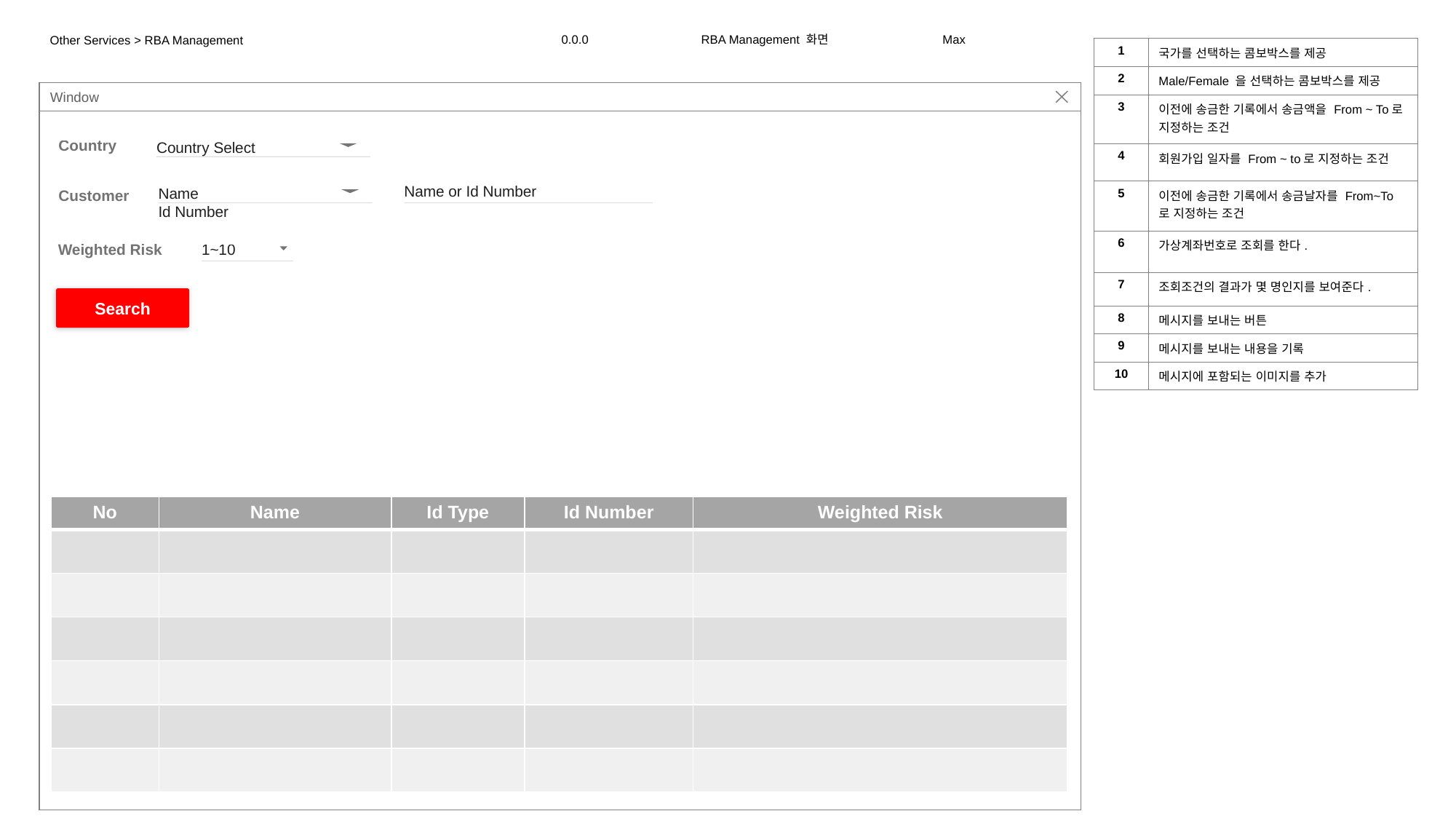

0.0.0
RBA Management 화면
Max
Other Services > RBA Management
| 1 | 국가를 선택하는 콤보박스를 제공 |
| --- | --- |
| 2 | Male/Female 을 선택하는 콤보박스를 제공 |
| 3 | 이전에 송금한 기록에서 송금액을 From ~ To로 지정하는 조건 |
| 4 | 회원가입 일자를 From ~ to로 지정하는 조건 |
| 5 | 이전에 송금한 기록에서 송금날자를 From~To로 지정하는 조건 |
| 6 | 가상계좌번호로 조회를 한다. |
| 7 | 조회조건의 결과가 몇 명인지를 보여준다. |
| 8 | 메시지를 보내는 버튼 |
| 9 | 메시지를 보내는 내용을 기록 |
| 10 | 메시지에 포함되는 이미지를 추가 |
Window

Country Select

Country
Name or Id Number
Name
Id Number

Customer
1~10

Weighted Risk
Search
| No | Name | Id Type | Id Number | Weighted Risk |
| --- | --- | --- | --- | --- |
|  |  |  |  |  |
|  |  |  |  |  |
|  |  |  |  |  |
|  |  |  |  |  |
|  |  |  |  |  |
|  |  |  |  |  |